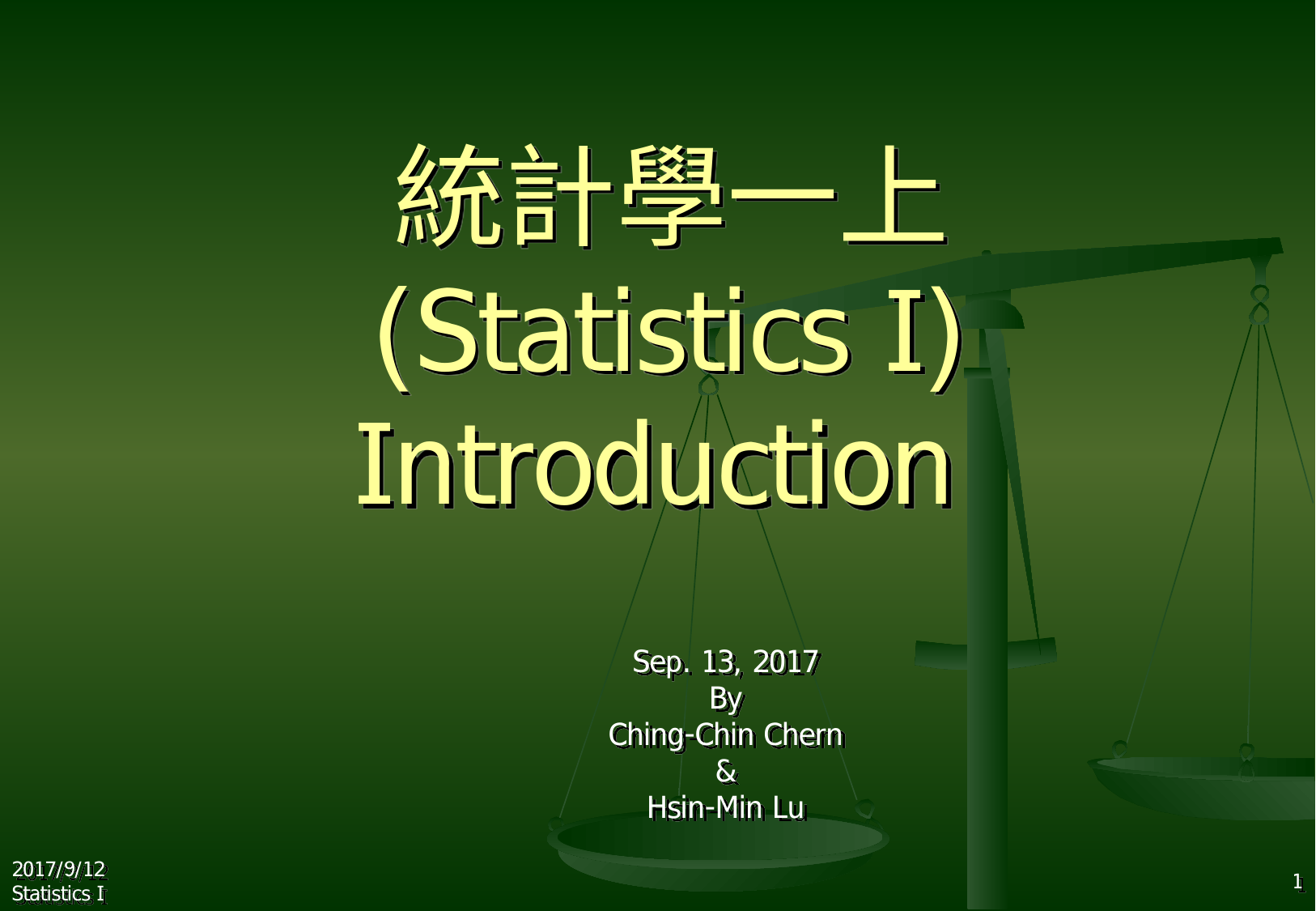

# 統計學一上 (Statistics I) Introduction
Sep. 13, 2017
By
Ching-Chin Chern
&
Hsin-Min Lu
2017/9/12
Statistics I
1